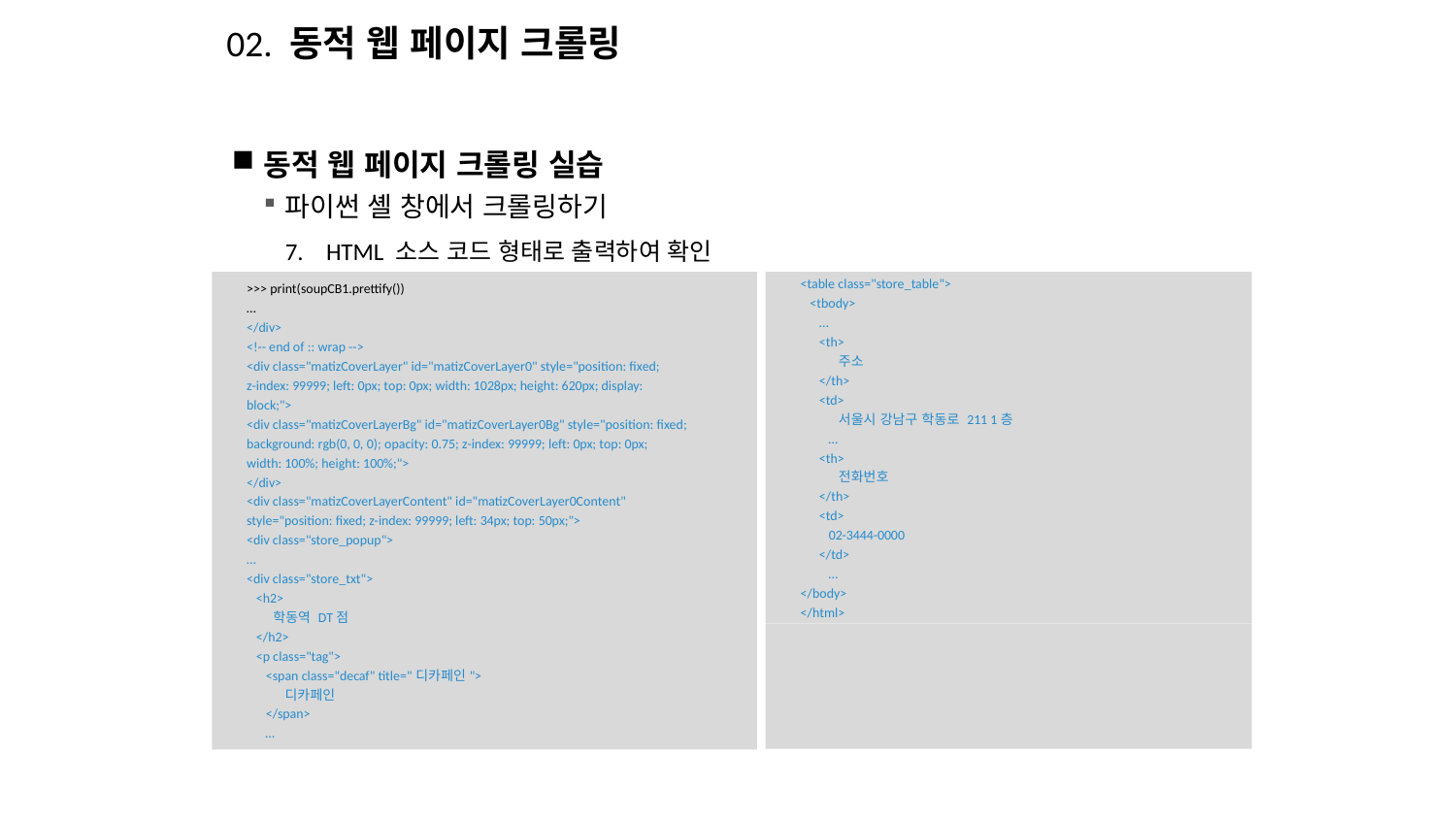

# 02. 동적 웹 페이지 크롤링
동적 웹 페이지 크롤링 실습
파이썬 셸 창에서 크롤링하기
HTML 소스 코드 형태로 출력하여 확인

>>> print(soupCB1.prettify())
…
</div>
<!-- end of :: wrap -->
<div class="matizCoverLayer" id="matizCoverLayer0" style="position: fixed;
z-index: 99999; left: 0px; top: 0px; width: 1028px; height: 620px; display:
block;">
<div class="matizCoverLayerBg" id="matizCoverLayer0Bg" style="position: fixed;
background: rgb(0, 0, 0); opacity: 0.75; z-index: 99999; left: 0px; top: 0px;
width: 100%; height: 100%;">
</div>
<div class="matizCoverLayerContent" id="matizCoverLayer0Content"
style="position: fixed; z-index: 99999; left: 34px; top: 50px;">
<div class="store_popup">
…
<div class="store_txt">
   <h2>
      학동역 DT점
   </h2>
   <p class="tag">
      <span class="decaf" title="디카페인">
         디카페인
      </span>
      …
<table class="store_table">
   <tbody>
      …
      <th>
         주소
      </th>
      <td>
         서울시 강남구 학동로 211 1층
         …
      <th>
         전화번호
      </th>
      <td>
         02-3444-0000
      </td>
         …
</body>
</html>